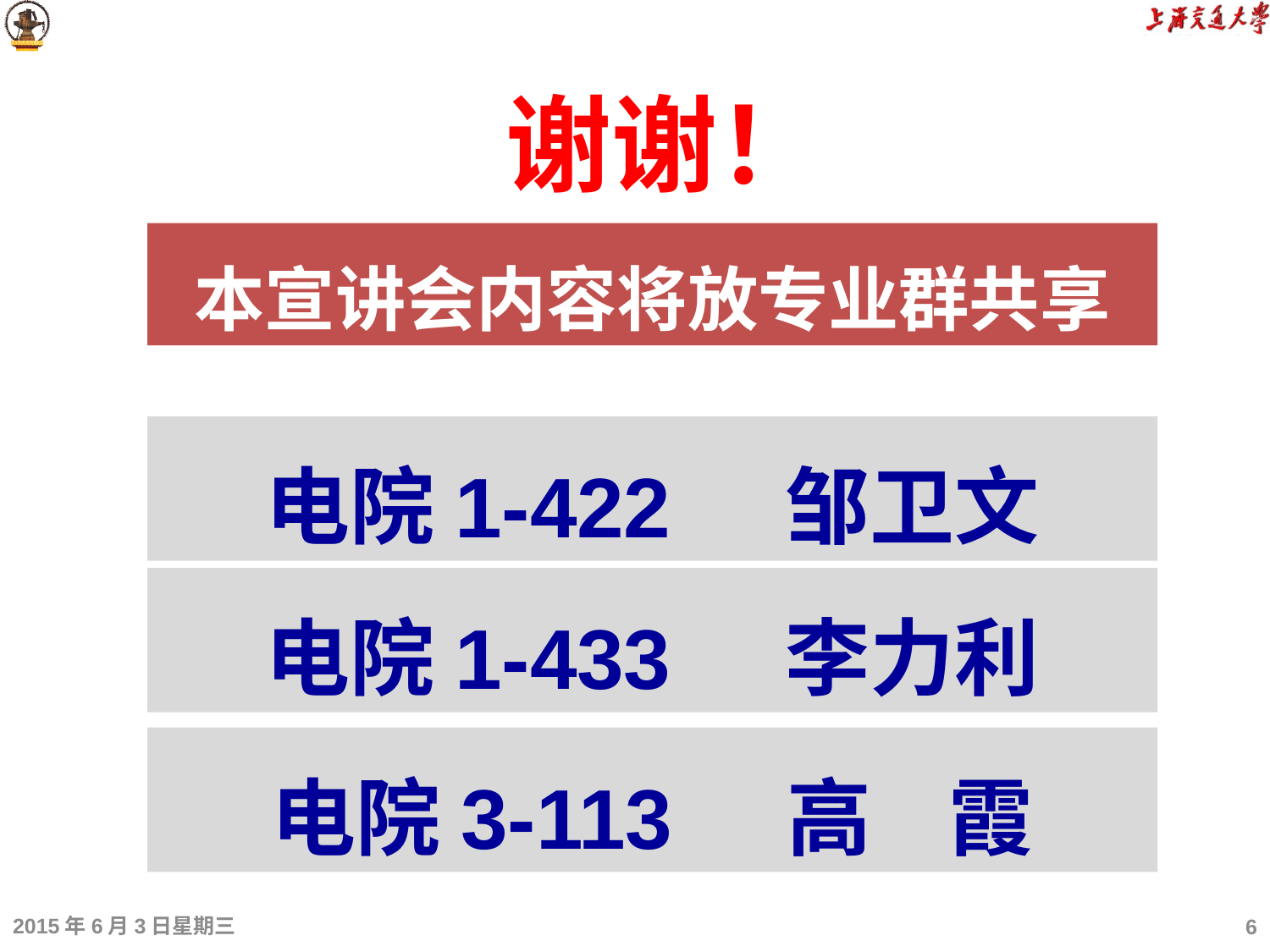

谢谢！
本宣讲会内容将放专业群共享
电院1-422    邹卫文
电院1-433    李力利
电院3-113    高    霞
2015年6月3日星期三
6